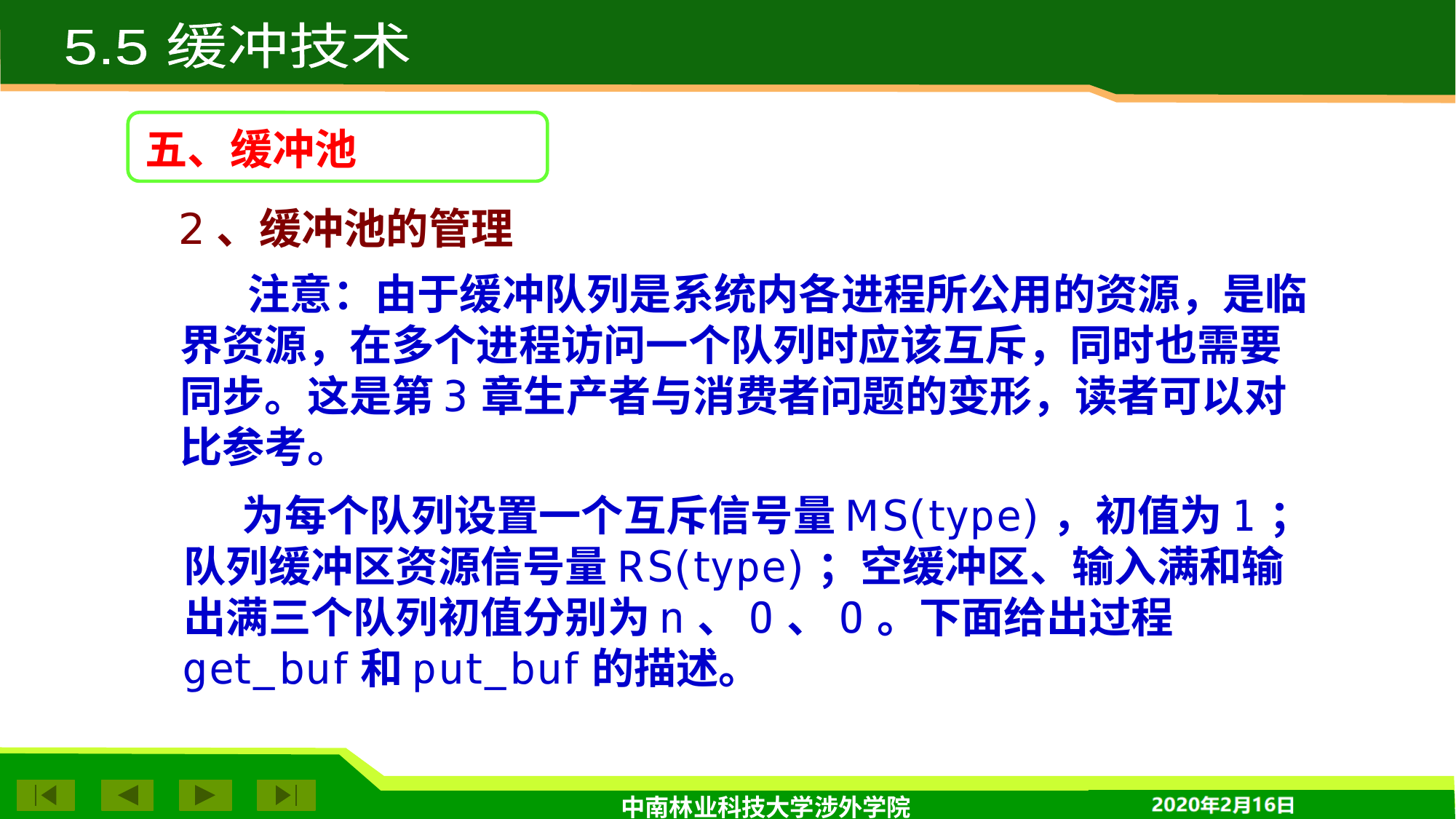

5.5 缓冲技术

五、缓冲池
2、缓冲池的管理
      注意：由于缓冲队列是系统内各进程所公用的资源，是临界资源，在多个进程访问一个队列时应该互斥，同时也需要同步。这是第3章生产者与消费者问题的变形，读者可以对比参考。
     为每个队列设置一个互斥信号量MS(type)，初值为1；队列缓冲区资源信号量RS(type)；空缓冲区、输入满和输出满三个队列初值分别为n、0、0。下面给出过程get_buf和put_buf的描述。